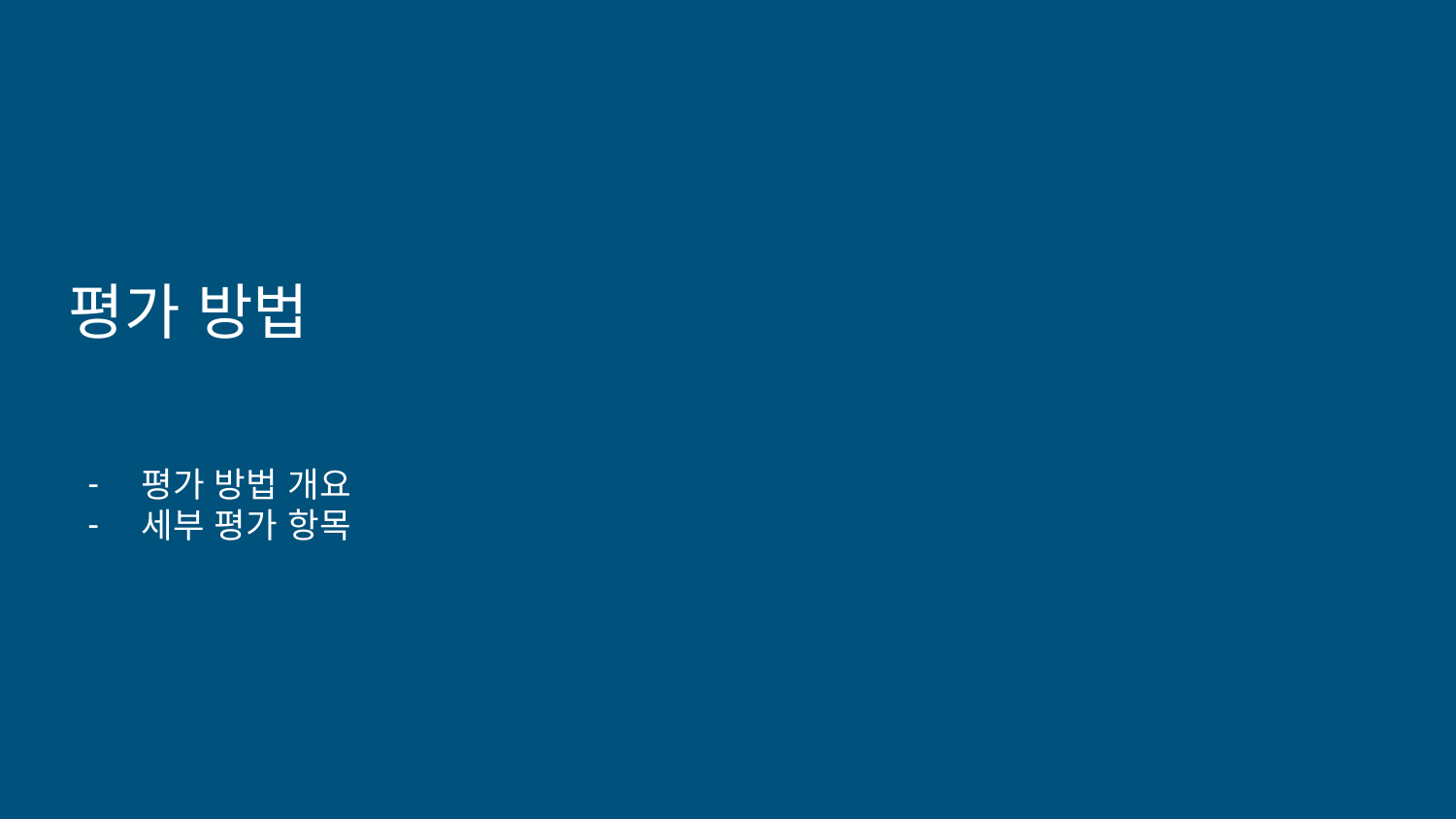

# 평가 방법

평가 방법 개요
세부 평가 항목